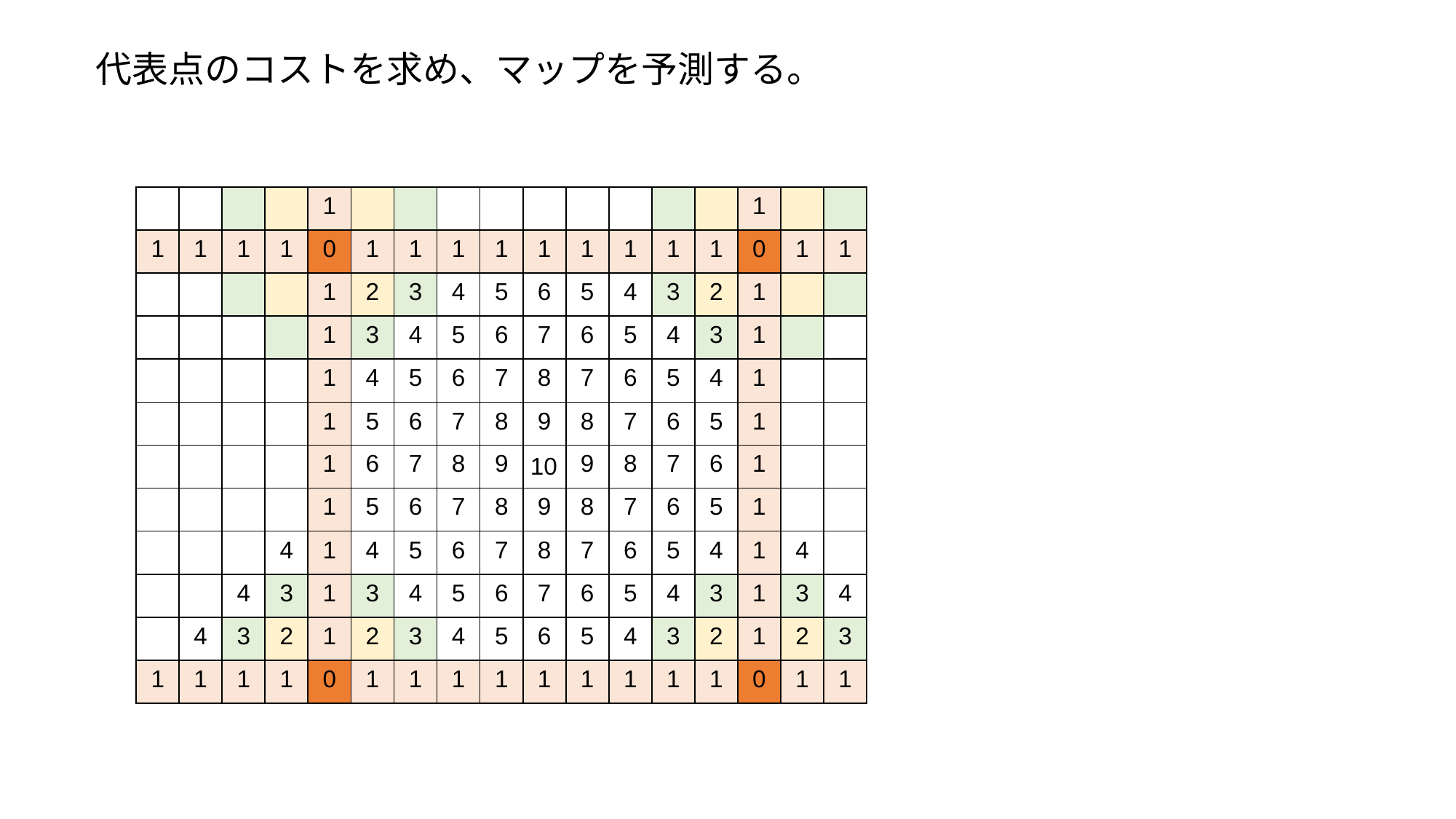

代表点のコストを求め、マップを予測する。
|  |  |  |  | 1 |  |  |  |  |  |  |  |  |  | 1 |  |  |
| --- | --- | --- | --- | --- | --- | --- | --- | --- | --- | --- | --- | --- | --- | --- | --- | --- |
| 1 | 1 | 1 | 1 | 0 | 1 | 1 | 1 | 1 | 1 | 1 | 1 | 1 | 1 | 0 | 1 | 1 |
|  |  |  |  | 1 | 2 | 3 | 4 | 5 | 6 | 5 | 4 | 3 | 2 | 1 |  |  |
|  |  |  |  | 1 | 3 | 4 | 5 | 6 | 7 | 6 | 5 | 4 | 3 | 1 |  |  |
|  |  |  |  | 1 | 4 | 5 | 6 | 7 | 8 | 7 | 6 | 5 | 4 | 1 |  |  |
|  |  |  |  | 1 | 5 | 6 | 7 | 8 | 9 | 8 | 7 | 6 | 5 | 1 |  |  |
|  |  |  |  | 1 | 6 | 7 | 8 | 9 |  | 9 | 8 | 7 | 6 | 1 |  |  |
|  |  |  |  | 1 | 5 | 6 | 7 | 8 | 9 | 8 | 7 | 6 | 5 | 1 |  |  |
|  |  |  | 4 | 1 | 4 | 5 | 6 | 7 | 8 | 7 | 6 | 5 | 4 | 1 | 4 |  |
|  |  | 4 | 3 | 1 | 3 | 4 | 5 | 6 | 7 | 6 | 5 | 4 | 3 | 1 | 3 | 4 |
|  | 4 | 3 | 2 | 1 | 2 | 3 | 4 | 5 | 6 | 5 | 4 | 3 | 2 | 1 | 2 | 3 |
| 1 | 1 | 1 | 1 | 0 | 1 | 1 | 1 | 1 | 1 | 1 | 1 | 1 | 1 | 0 | 1 | 1 |
10